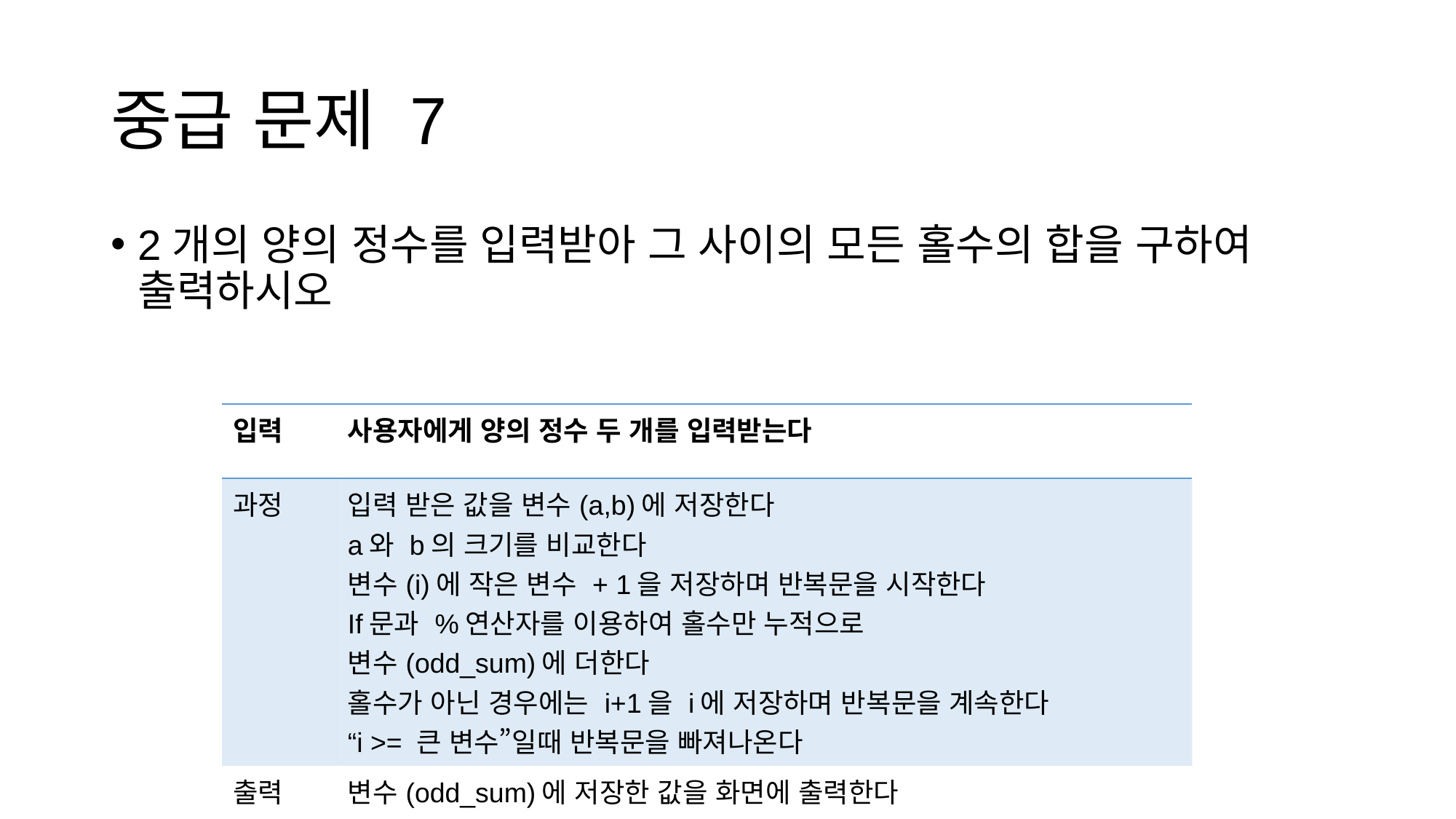

# 중급 문제 7
2개의 양의 정수를 입력받아 그 사이의 모든 홀수의 합을 구하여 출력하시오
| 입력 | 사용자에게 양의 정수 두 개를 입력받는다 |
| --- | --- |
| 과정 | 입력 받은 값을 변수(a,b)에 저장한다 a와 b의 크기를 비교한다 변수(i)에 작은 변수 + 1을 저장하며 반복문을 시작한다 If문과 %연산자를 이용하여 홀수만 누적으로 변수(odd\_sum)에 더한다 홀수가 아닌 경우에는 i+1을 i에 저장하며 반복문을 계속한다 “i >= 큰 변수”일때 반복문을 빠져나온다 |
| 출력 | 변수(odd\_sum)에 저장한 값을 화면에 출력한다 |